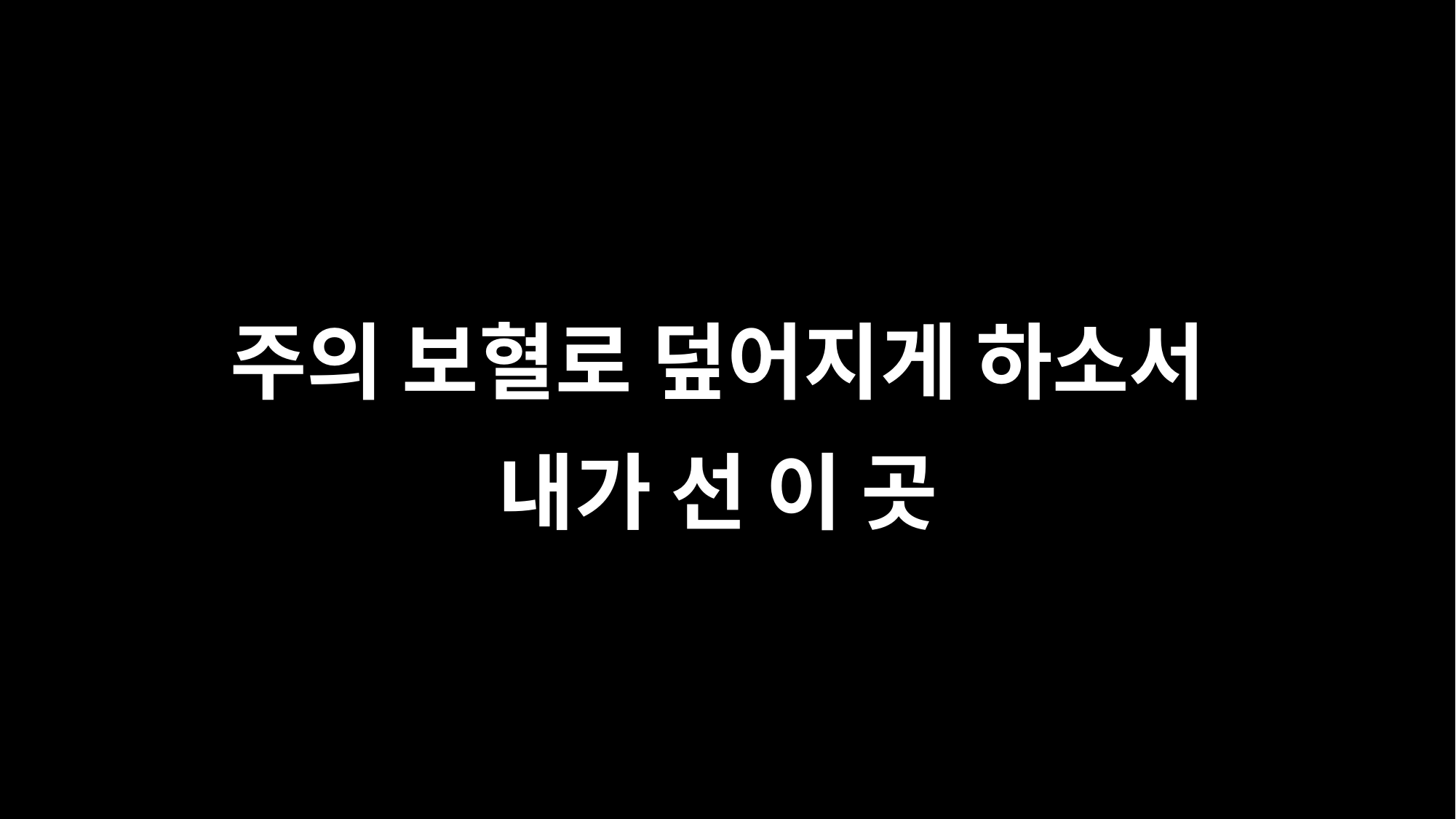

주의 보혈로 덮어지게 하소서
내가 선 이 곳